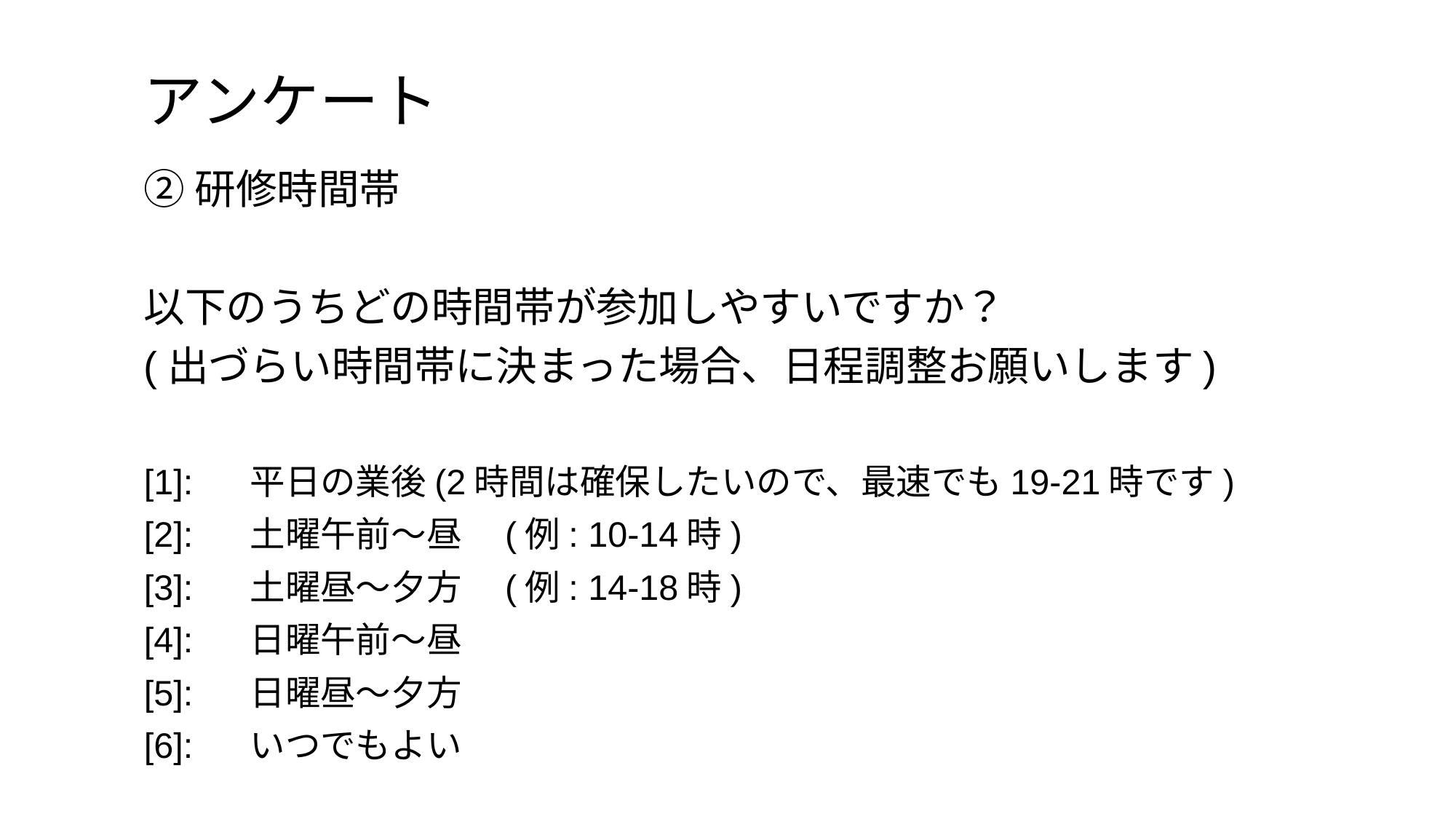

# アンケート
②研修時間帯

以下のうちどの時間帯が参加しやすいですか？
(出づらい時間帯に決まった場合、日程調整お願いします)

[1]:	平日の業後(2時間は確保したいので、最速でも19-21時です)
[2]:	土曜午前～昼　(例: 10-14時)
[3]:	土曜昼～夕方　(例: 14-18時)
[4]:	日曜午前～昼
[5]:	日曜昼～夕方
[6]:	いつでもよい